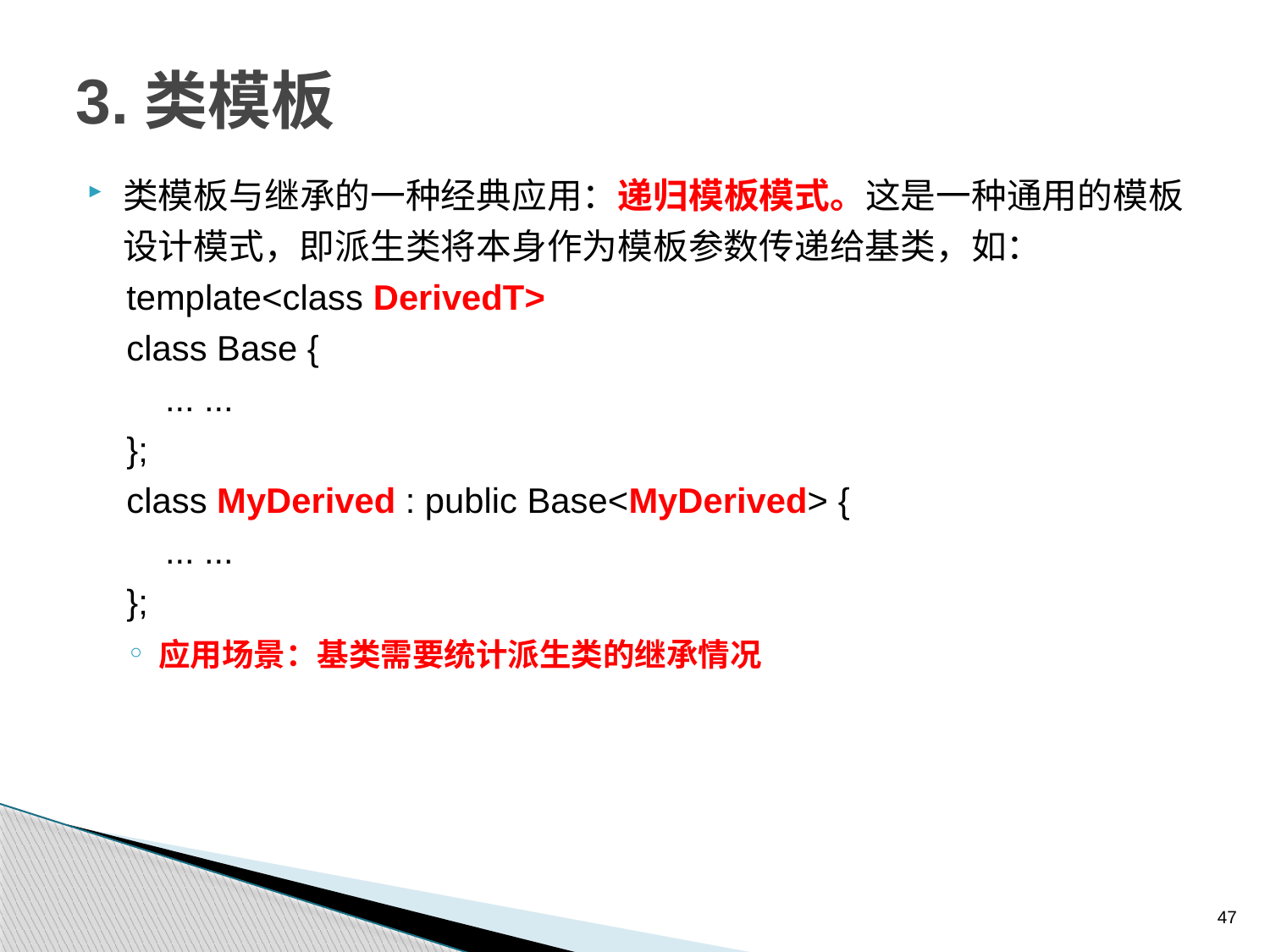

# 3.类模板
类模板与继承的一种经典应用：递归模板模式。这是一种通用的模板设计模式，即派生类将本身作为模板参数传递给基类，如：
    template<class DerivedT>
    class Base {
        ... ...
    };
    class MyDerived : public Base<MyDerived> {
        ... ...
    };
应用场景：基类需要统计派生类的继承情况

47